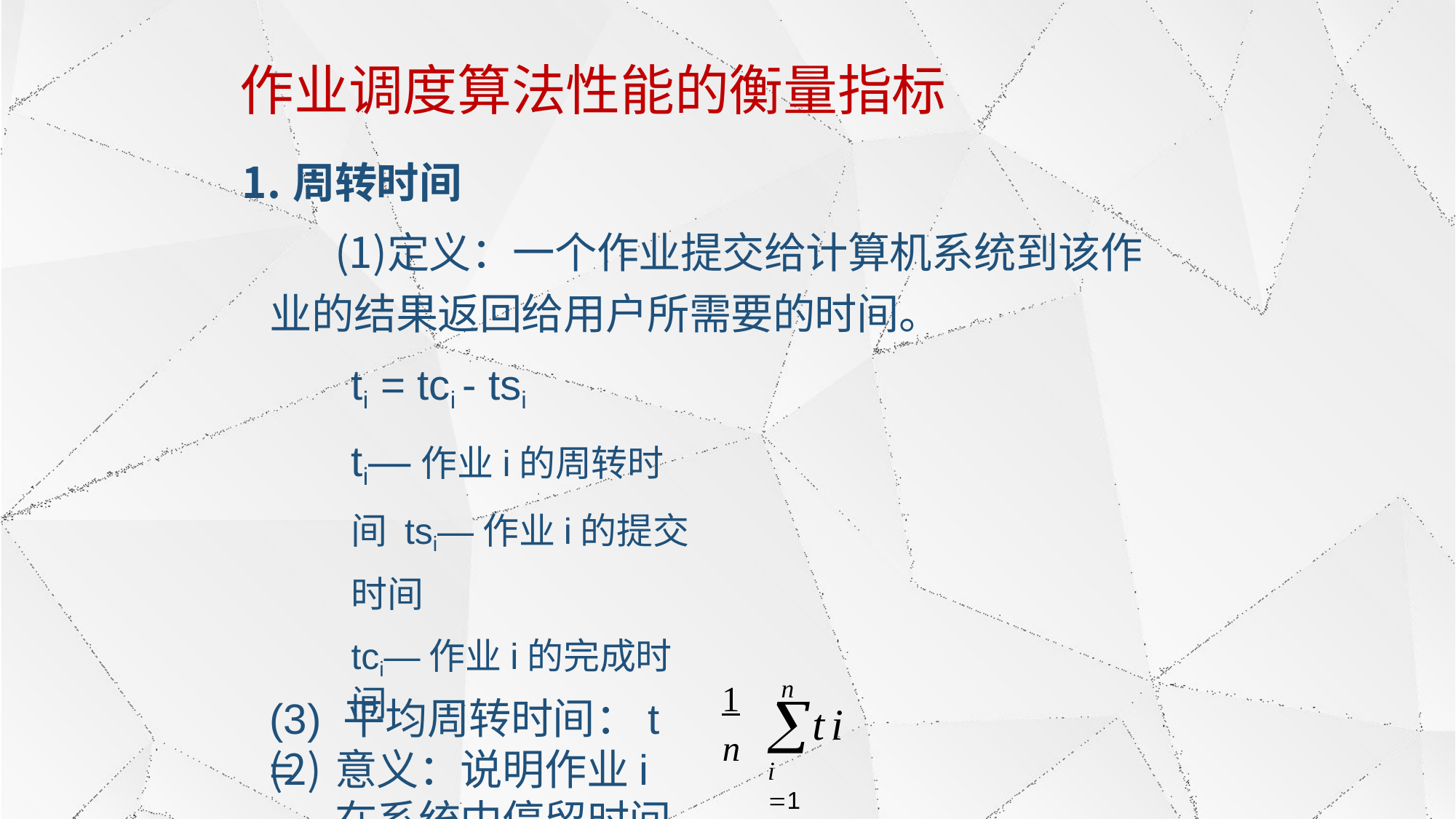

# 作业调度算法性能的衡量指标
周转时间
定义：一个作业提交给计算机系统到该作业的结果返回给用户所需要的时间。
ti = tci - tsi
ti—作业i的周转时间 tsi—作业i的提交时间
tci—作业i的完成时间
意义：说明作业i在系统中停留时间的长短。
1
n
n
∑
(3) 平均周转时间：t =
ti
i =1